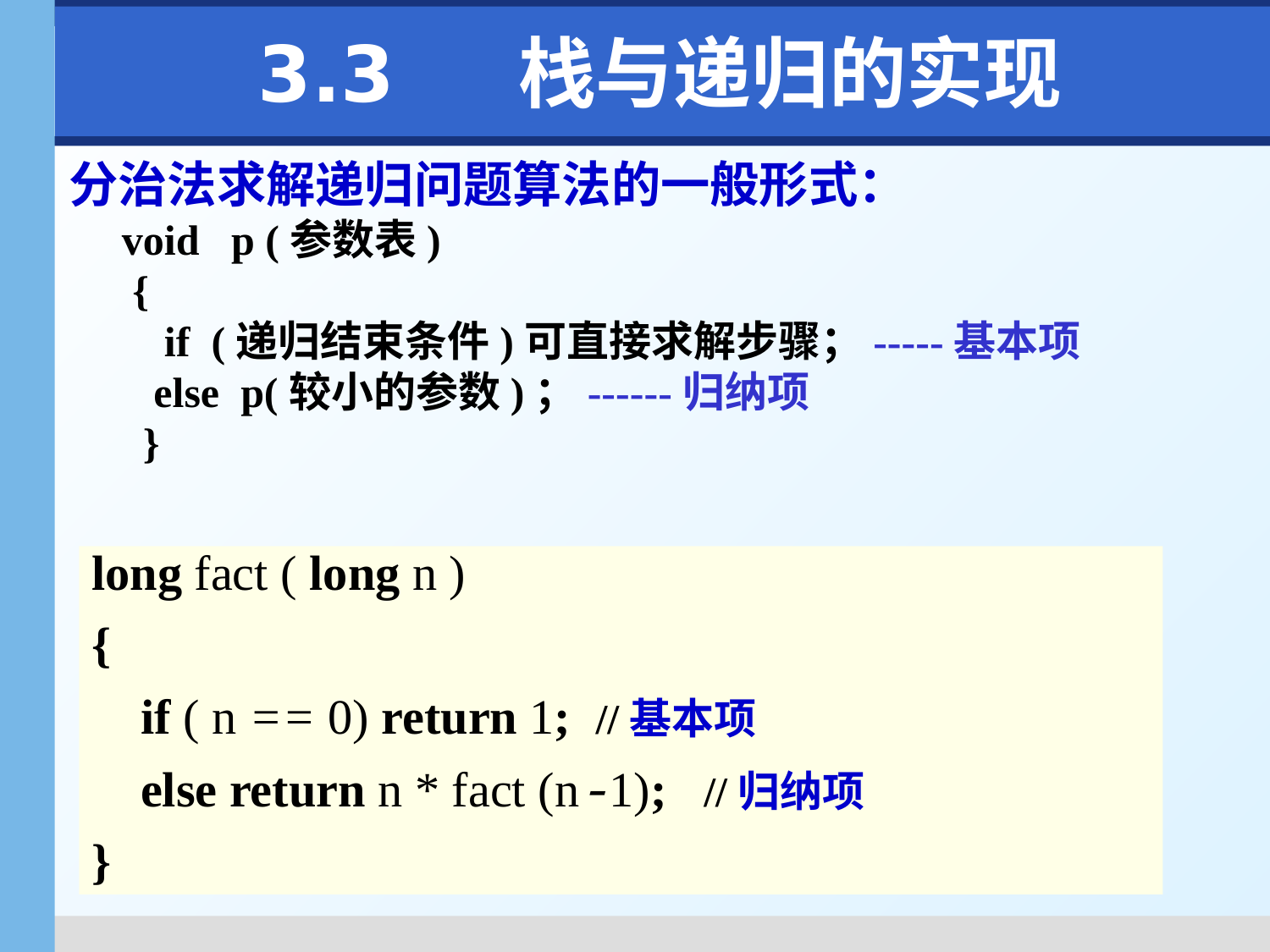

# 3.3 　栈与递归的实现
分治法求解递归问题算法的一般形式：
     void   p (参数表)
      {
         if  (递归结束条件)可直接求解步骤；-----基本项
        else  p(较小的参数)；------归纳项
       }

long fact ( long n )
{
    if ( n == 0) return 1;  //基本项
    else return n * fact (n-1);   //归纳项
}